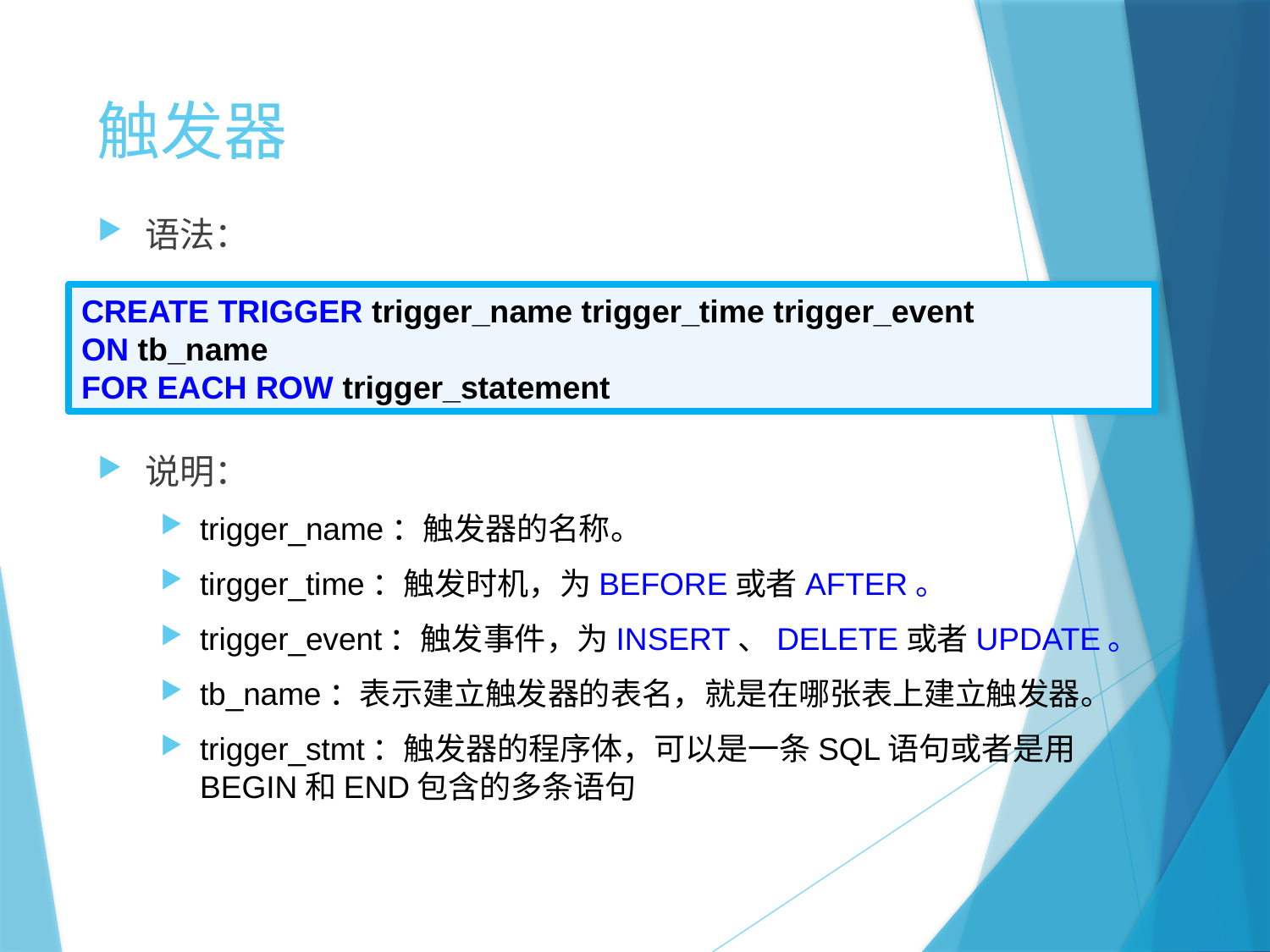

# 触发器
语法：

说明：
trigger_name：触发器的名称。
tirgger_time：触发时机，为BEFORE或者AFTER。
trigger_event：触发事件，为INSERT、DELETE或者UPDATE。
tb_name：表示建立触发器的表名，就是在哪张表上建立触发器。
trigger_stmt：触发器的程序体，可以是一条SQL语句或者是用BEGIN和END包含的多条语句
CREATE TRIGGER trigger_name trigger_time trigger_event
ON tb_name
FOR EACH ROW trigger_statement